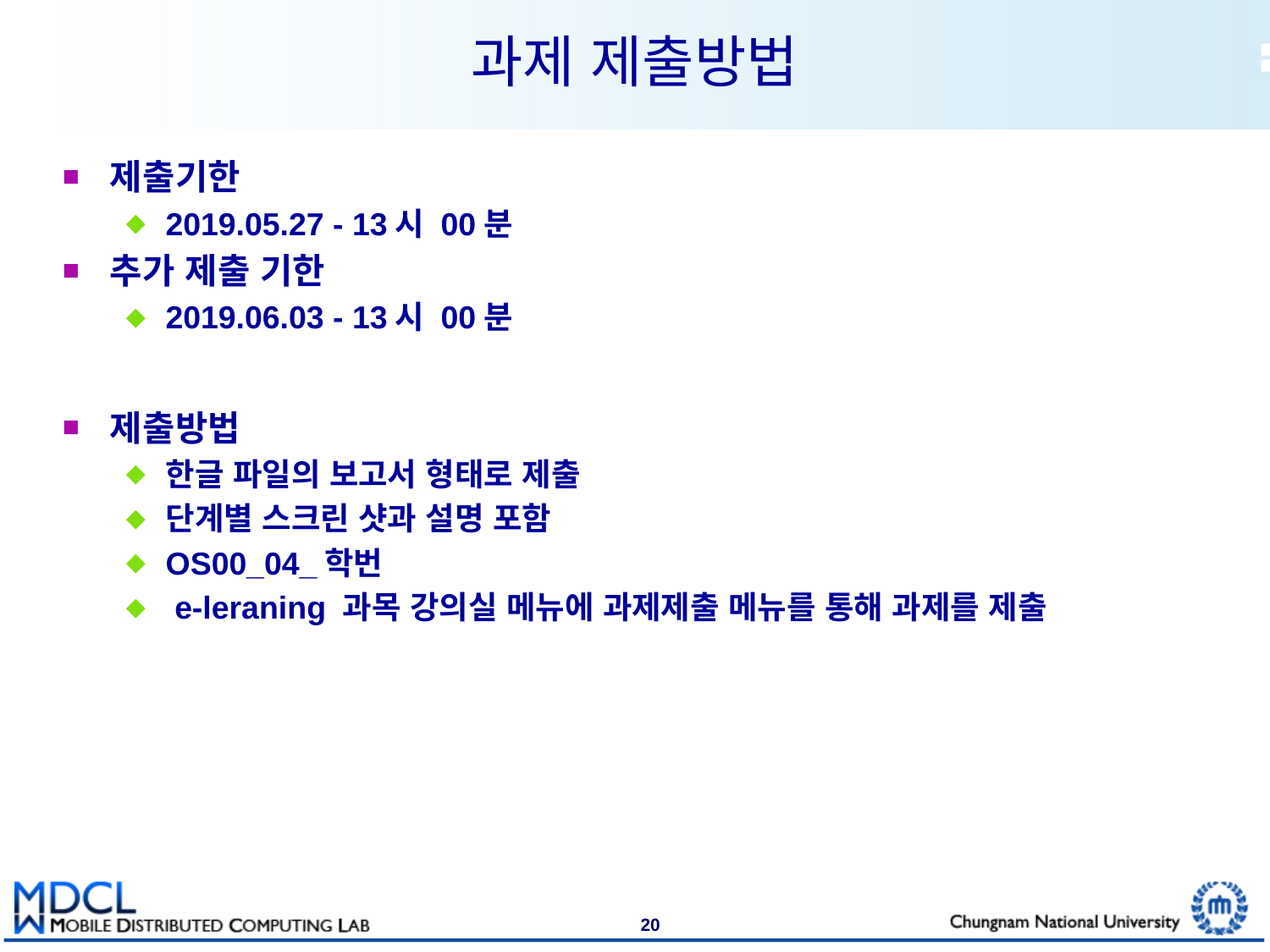

# 과제 제출방법
제출기한
2019.05.27 - 13시 00분
추가 제출 기한
2019.06.03 - 13시 00분

제출방법
한글 파일의 보고서 형태로 제출
단계별 스크린 샷과 설명 포함
OS00_04_학번
 e-leraning 과목 강의실 메뉴에 과제제출 메뉴를 통해 과제를 제출